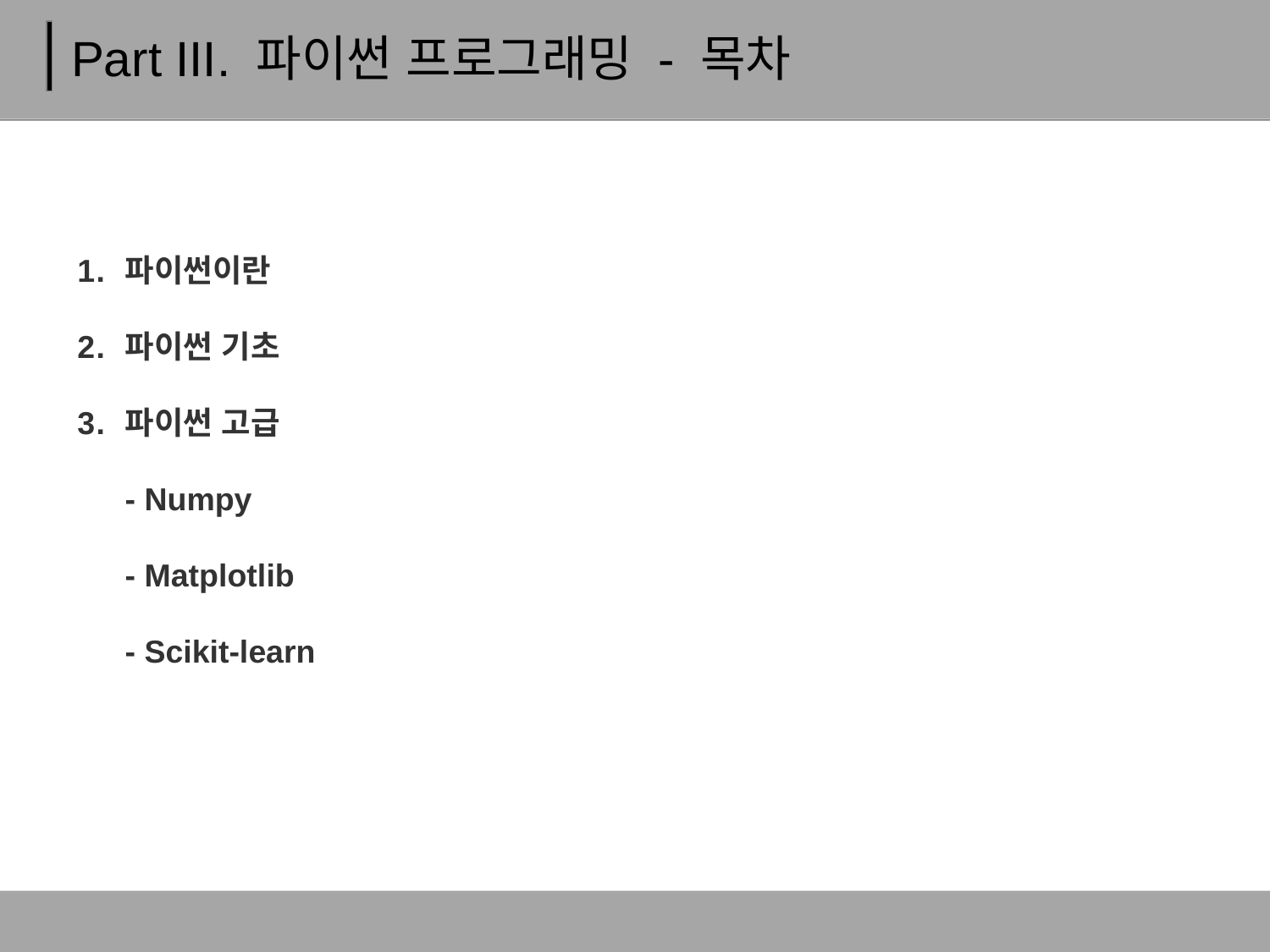

# Part III. 파이썬 프로그래밍 - 목차
파이썬이란
파이썬 기초
파이썬 고급
- Numpy
- Matplotlib
- Scikit-learn